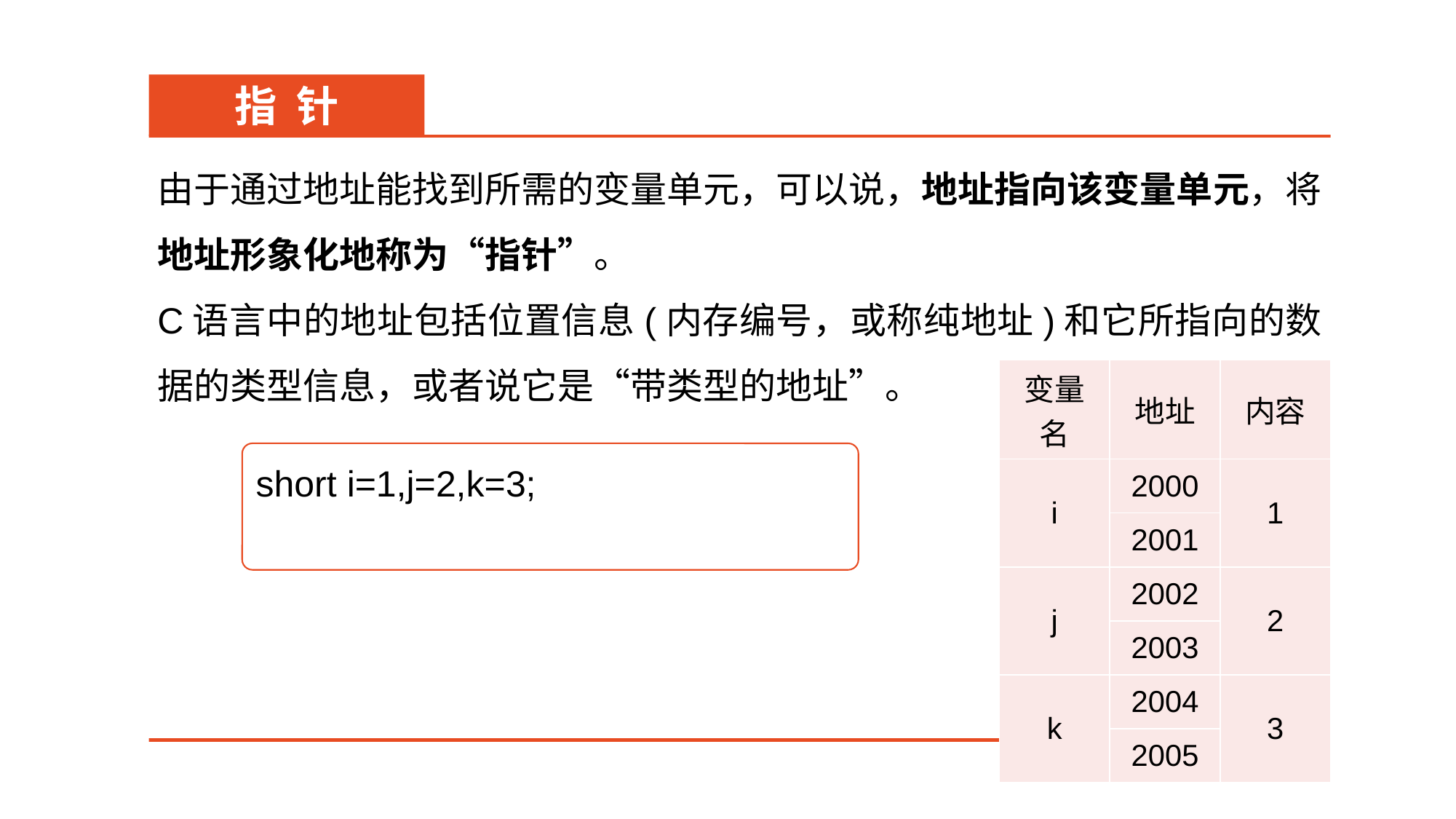

指  针
由于通过地址能找到所需的变量单元，可以说，地址指向该变量单元，将地址形象化地称为“指针”。
C语言中的地址包括位置信息(内存编号，或称纯地址)和它所指向的数据的类型信息，或者说它是“带类型的地址”。
| 变量名 | 地址 | 内容 |
| --- | --- | --- |
| i | 2000 | 1 |
|  | 2001 |  |
| j | 2002 | 2 |
|  | 2003 |  |
| k | 2004 | 3 |
|  | 2005 |  |
short i=1,j=2,k=3;